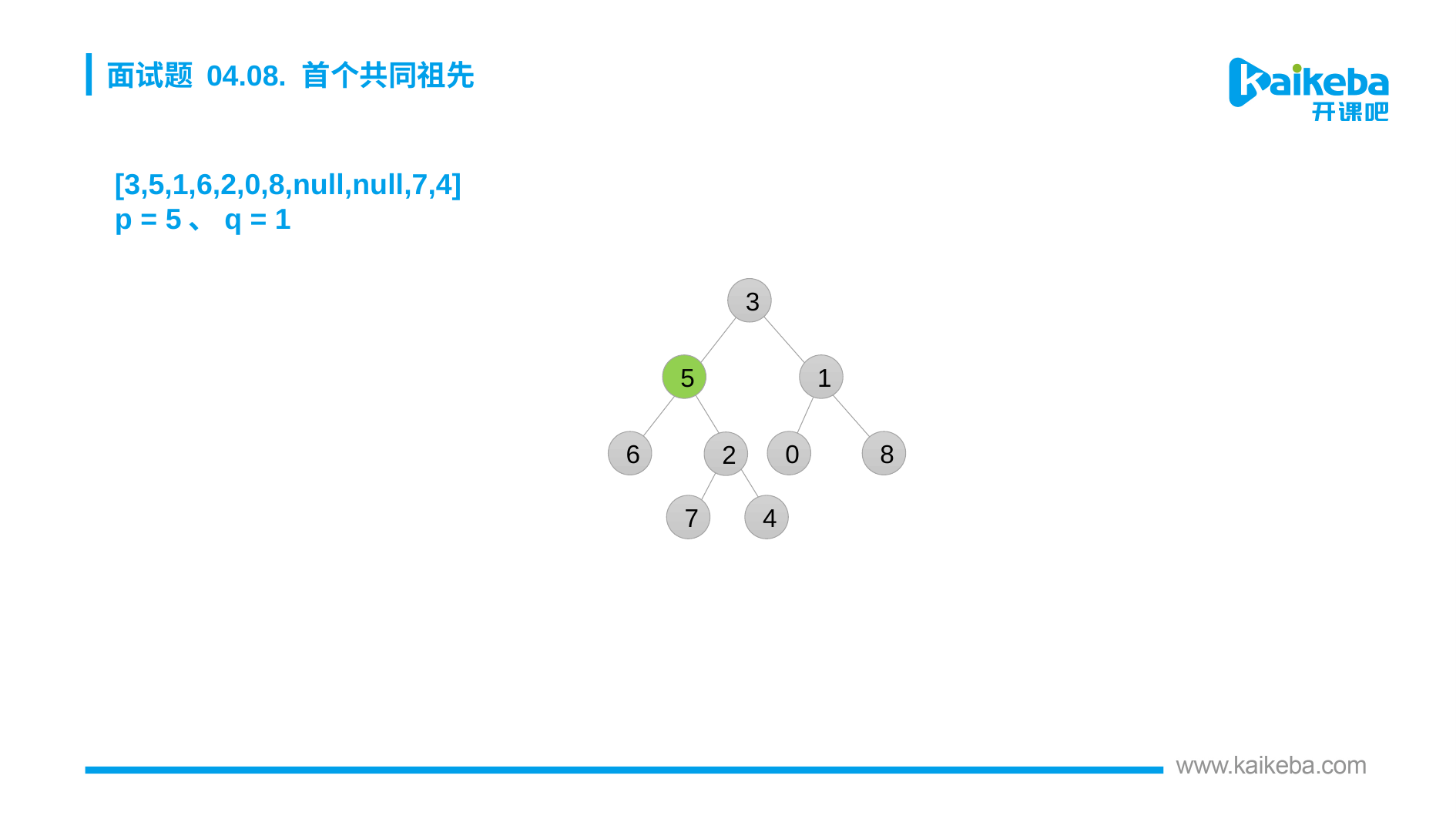

面试题 04.08. 首个共同祖先

[3,5,1,6,2,0,8,null,null,7,4]
p = 5、q = 1
3
5
1
0
6
8
2
7
4